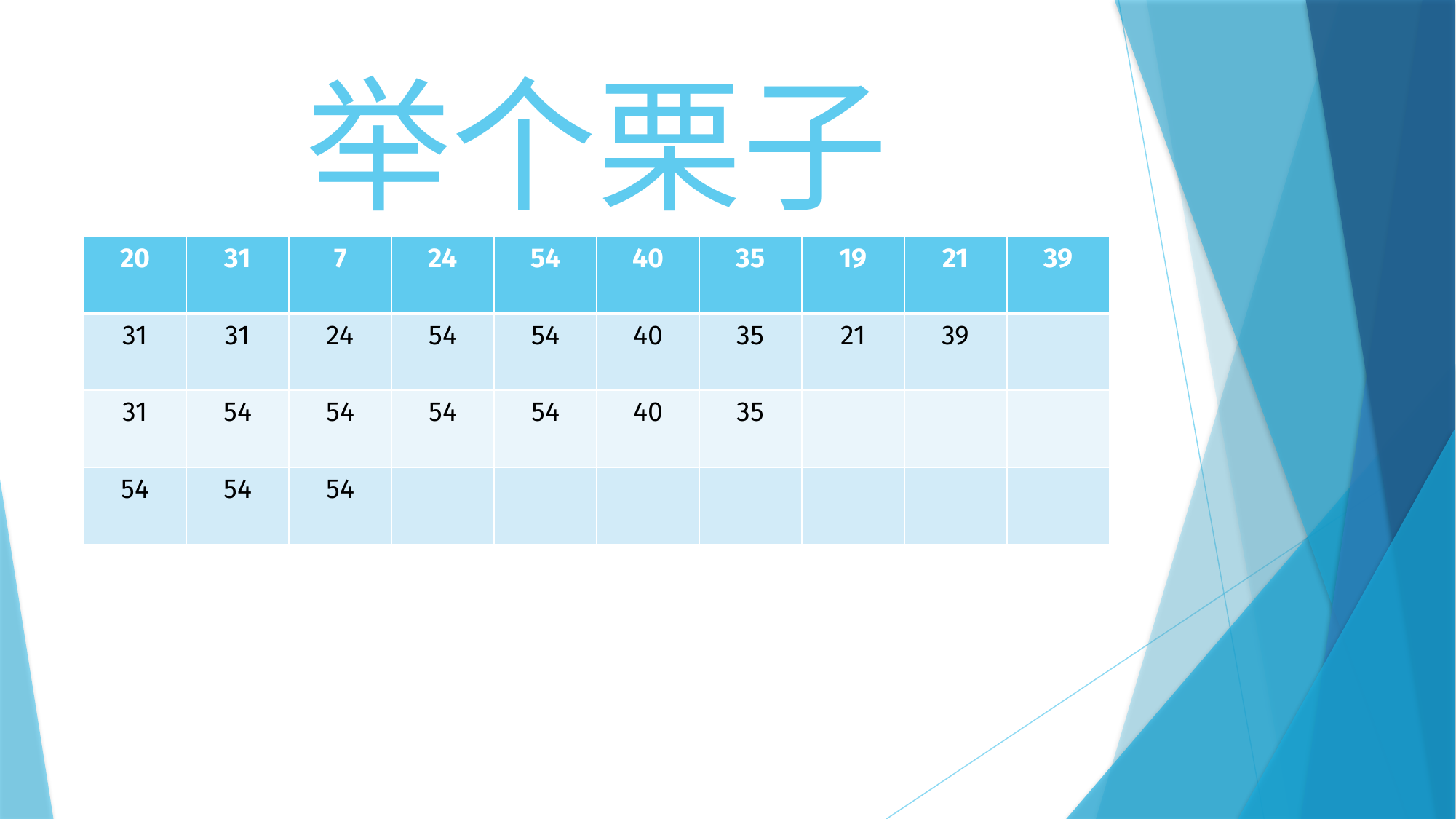

# 举个栗子
| 20 | 31 | 7 | 24 | 54 | 40 | 35 | 19 | 21 | 39 |
| --- | --- | --- | --- | --- | --- | --- | --- | --- | --- |
| 31 | 31 | 24 | 54 | 54 | 40 | 35 | 21 | 39 |  |
| 31 | 54 | 54 | 54 | 54 | 40 | 35 |  |  |  |
| 54 | 54 | 54 |  |  |  |  |  |  |  |